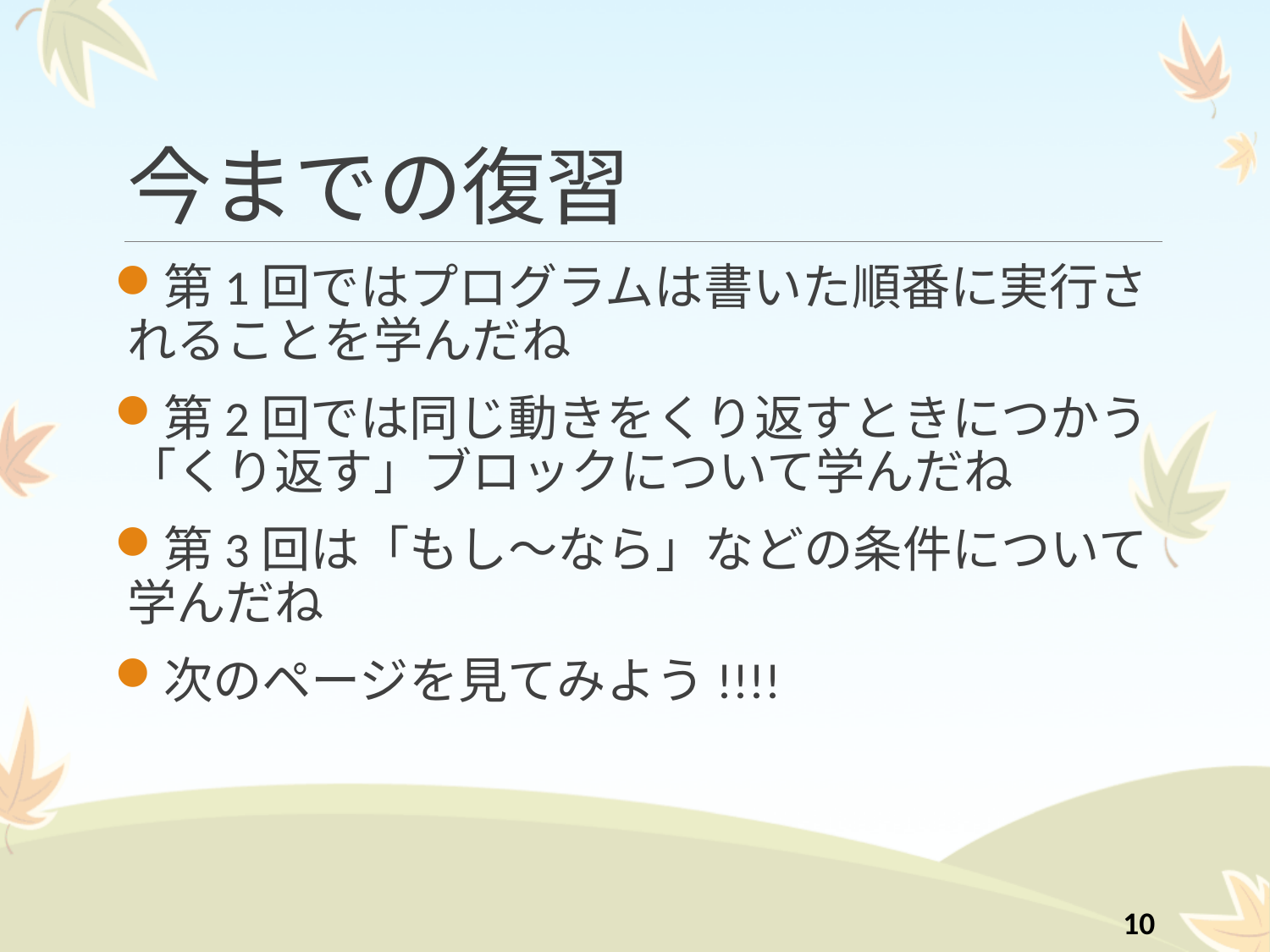

# 今までの復習
第1回ではプログラムは書いた順番に実行されることを学んだね
第2回では同じ動きをくり返すときにつかう「くり返す」ブロックについて学んだね
第3回は「もし～なら」などの条件について学んだね
次のページを見てみよう!!!!
10